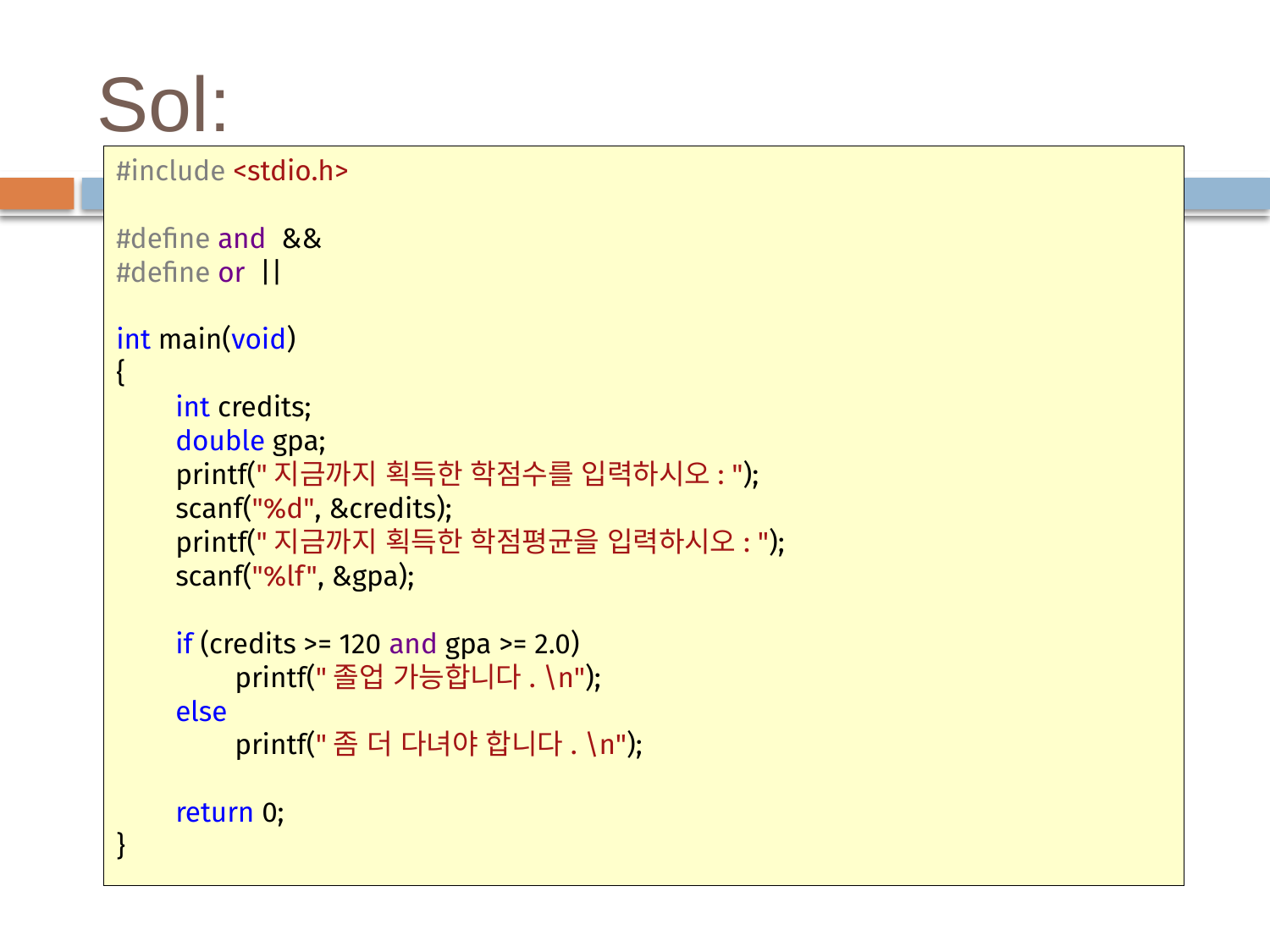

# Sol:
#include <stdio.h>

#define and  &&
#define or  ||

int main(void)
{
        int credits;
        double gpa;
        printf("지금까지 획득한 학점수를 입력하시오: ");
        scanf("%d", &credits);
        printf("지금까지 획득한 학점평균을 입력하시오: ");
        scanf("%lf", &gpa);

        if (credits >= 120 and gpa >= 2.0)
                printf("졸업 가능합니다. \n");
        else
                printf("좀 더 다녀야 합니다. \n");

        return 0;
}